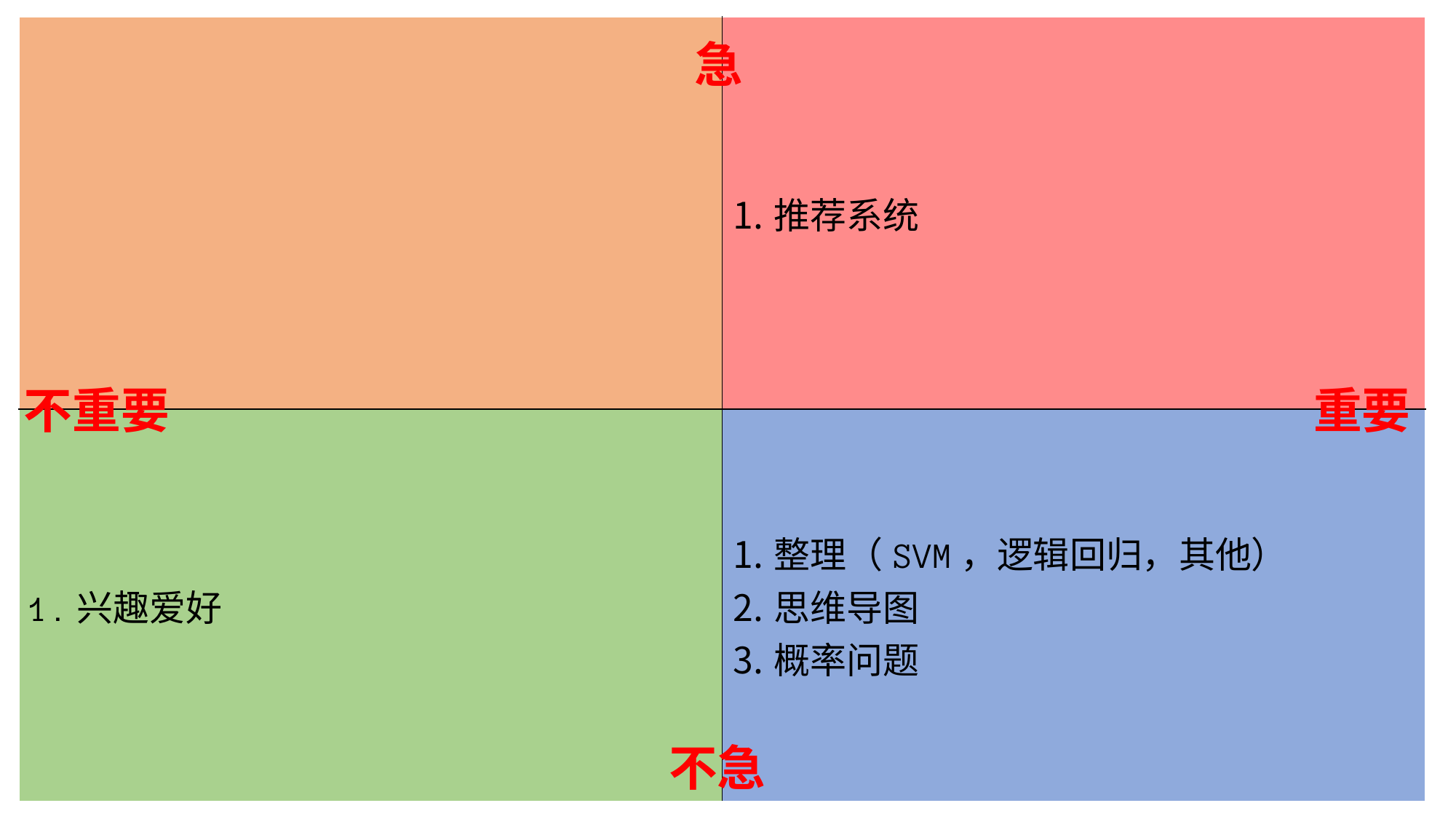

|  | 推荐系统 |
| --- | --- |
| 1.兴趣爱好 | 整理（SVM，逻辑回归，其他） 思维导图 概率问题 |
急
不重要
重要
不急